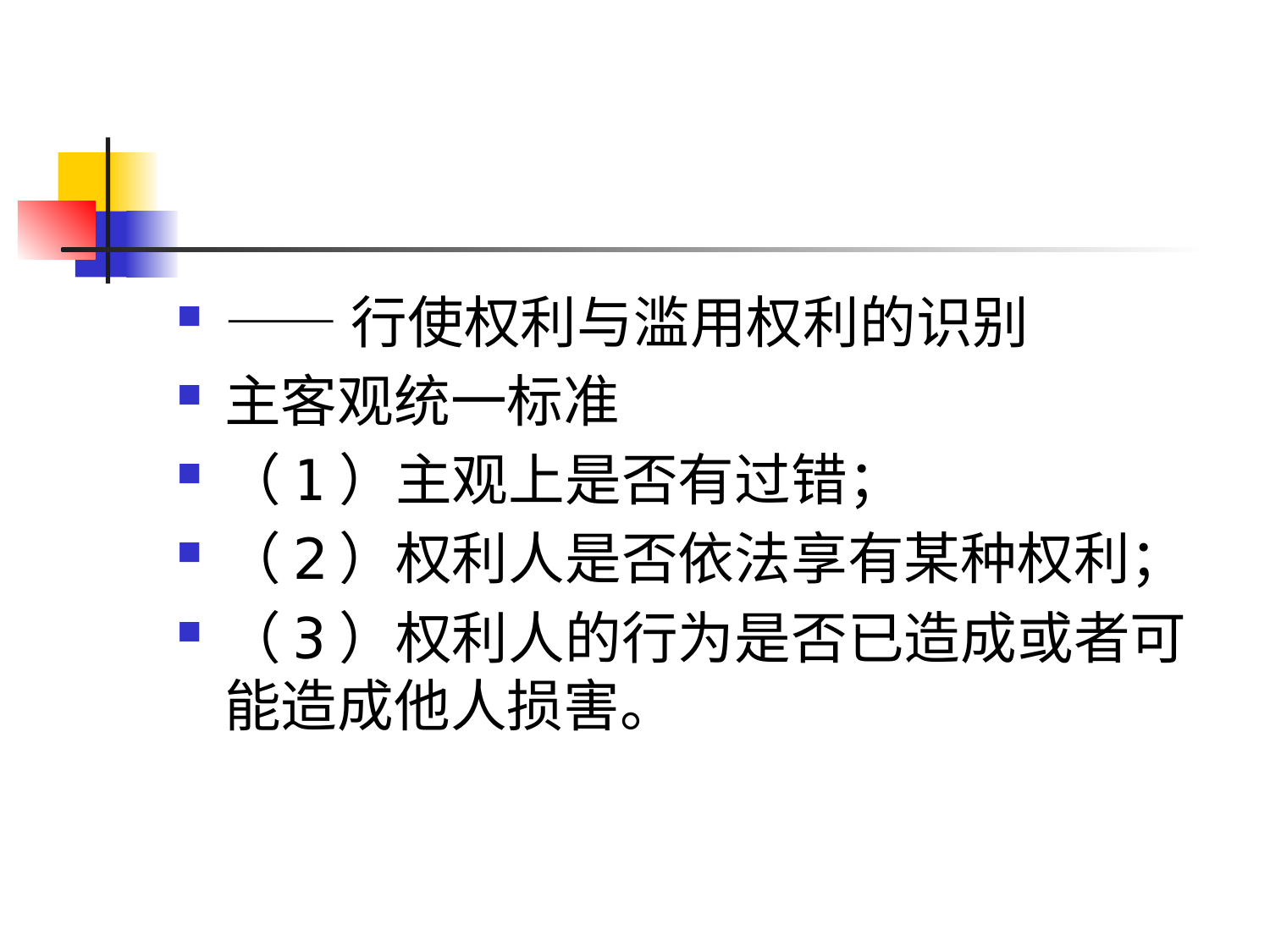

#
——行使权利与滥用权利的识别
主客观统一标准
（1）主观上是否有过错；
（2）权利人是否依法享有某种权利；
（3）权利人的行为是否已造成或者可能造成他人损害。